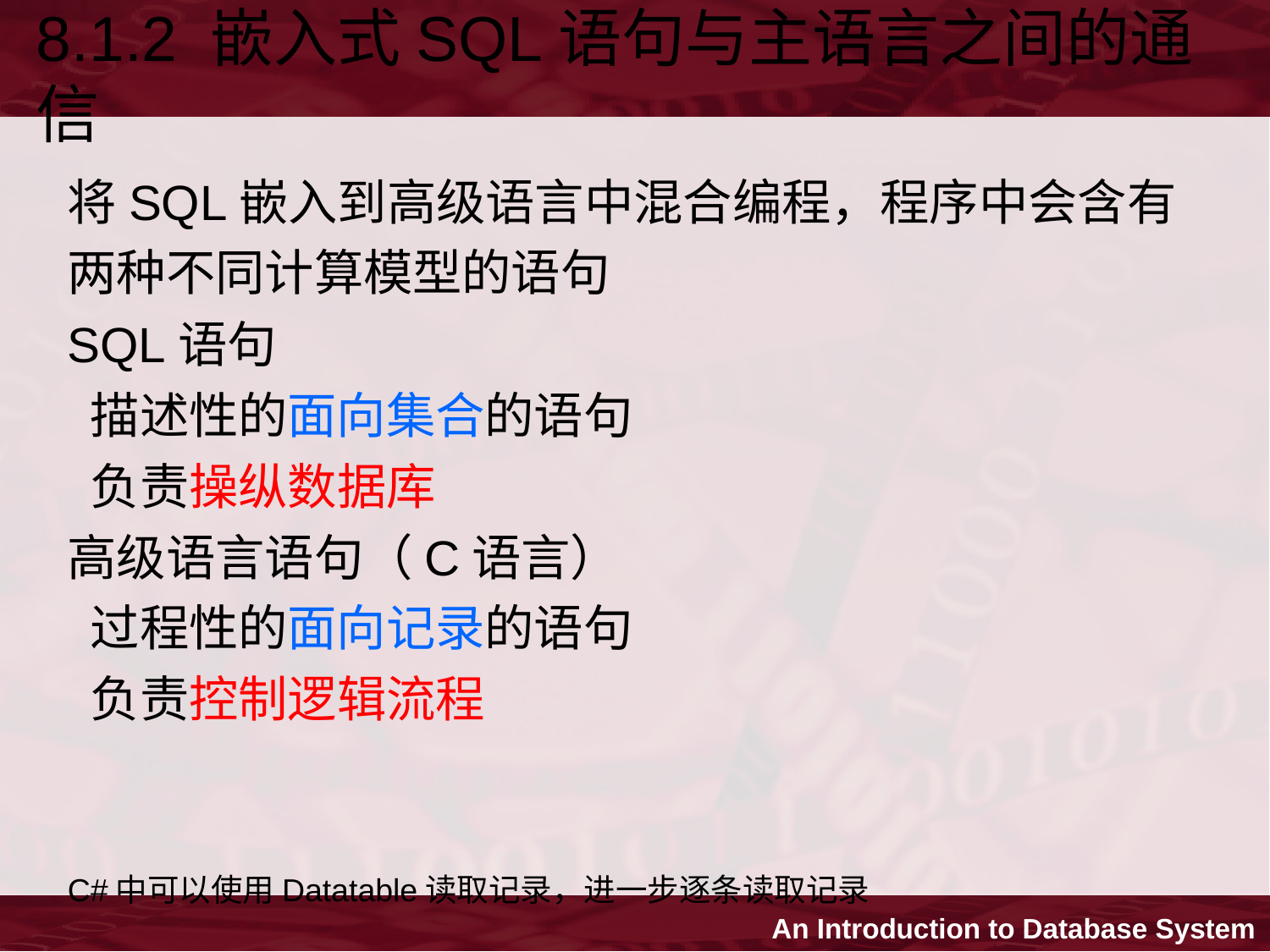

8.1.2 嵌入式SQL语句与主语言之间的通信
将SQL嵌入到高级语言中混合编程，程序中会含有两种不同计算模型的语句
SQL语句
 描述性的面向集合的语句
 负责操纵数据库
高级语言语句（C语言）
 过程性的面向记录的语句
 负责控制逻辑流程

C#中可以使用Datatable读取记录，进一步逐条读取记录